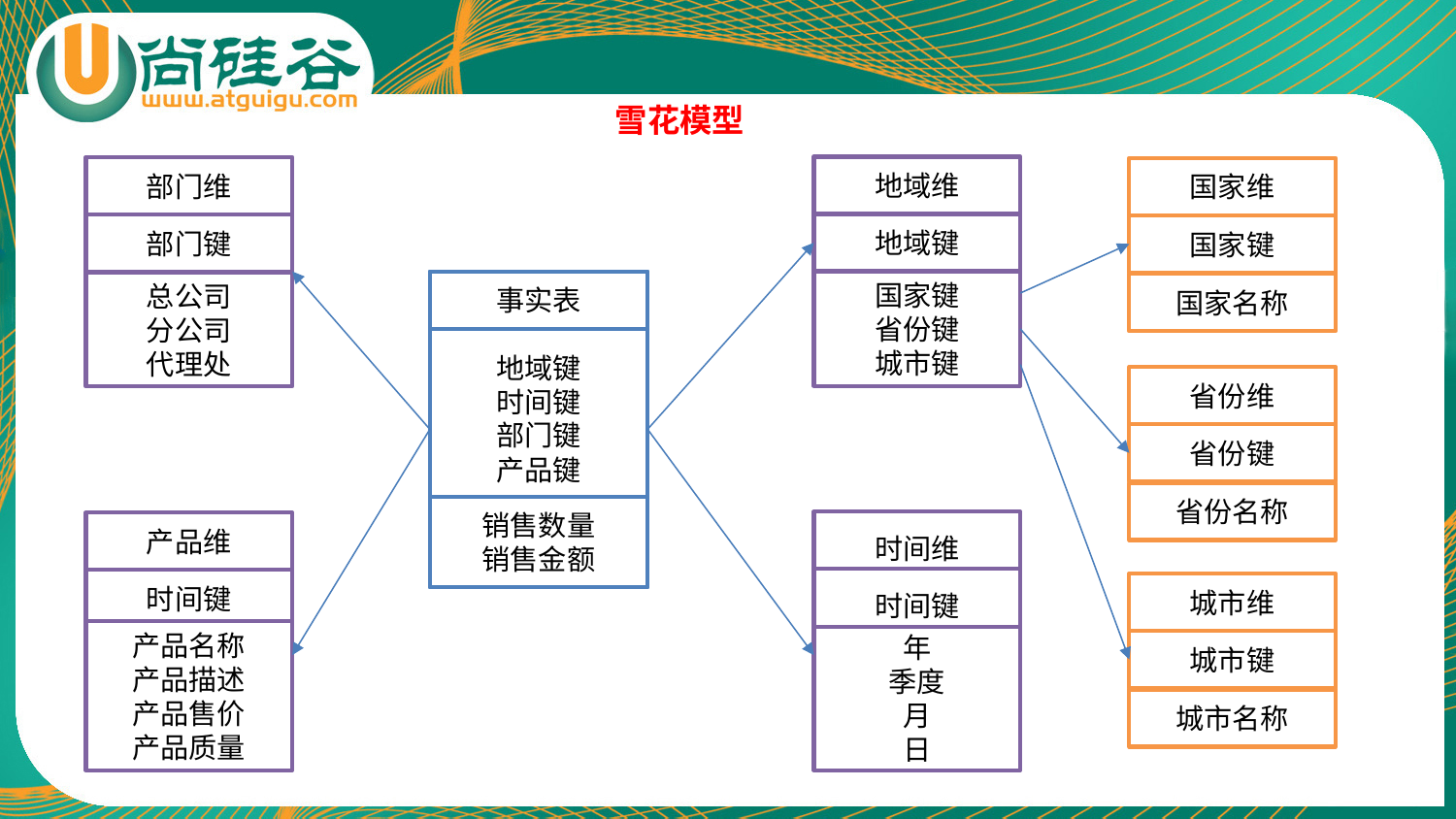

雪花模型
地域维
部门维
国家维
地域键
部门键
国家键
事实表

国家键
省份键
城市键
总公司
分公司
代理处
国家名称
地域键
时间键
部门键
产品键
省份维
省份键
省份名称
销售数量
销售金额
时间维
产品维
时间键
时间键
城市维
产品名称
产品描述
产品售价
产品质量
年
季度
月
日
城市键
城市名称